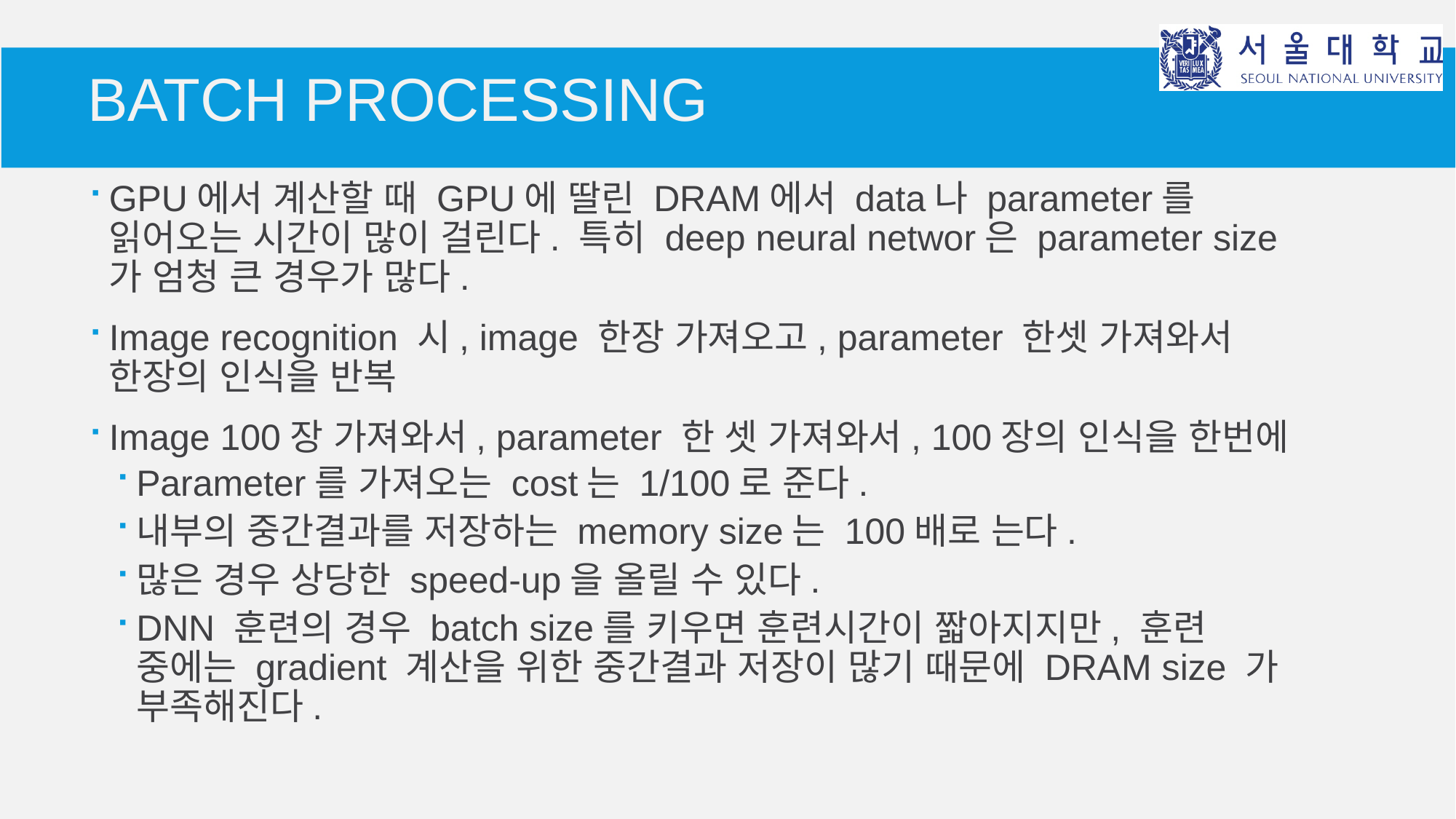

# Batch processing
GPU에서 계산할 때 GPU에 딸린 DRAM에서 data나 parameter를 읽어오는 시간이 많이 걸린다. 특히 deep neural networ은 parameter size가 엄청 큰 경우가 많다.
Image recognition 시, image 한장 가져오고, parameter 한셋 가져와서 한장의 인식을 반복
Image 100장 가져와서, parameter 한 셋 가져와서, 100장의 인식을 한번에
Parameter를 가져오는 cost는 1/100로 준다.
내부의 중간결과를 저장하는 memory size는 100배로 는다.
많은 경우 상당한 speed-up을 올릴 수 있다.
DNN 훈련의 경우 batch size를 키우면 훈련시간이 짧아지지만, 훈련 중에는 gradient 계산을 위한 중간결과 저장이 많기 때문에 DRAM size 가 부족해진다.